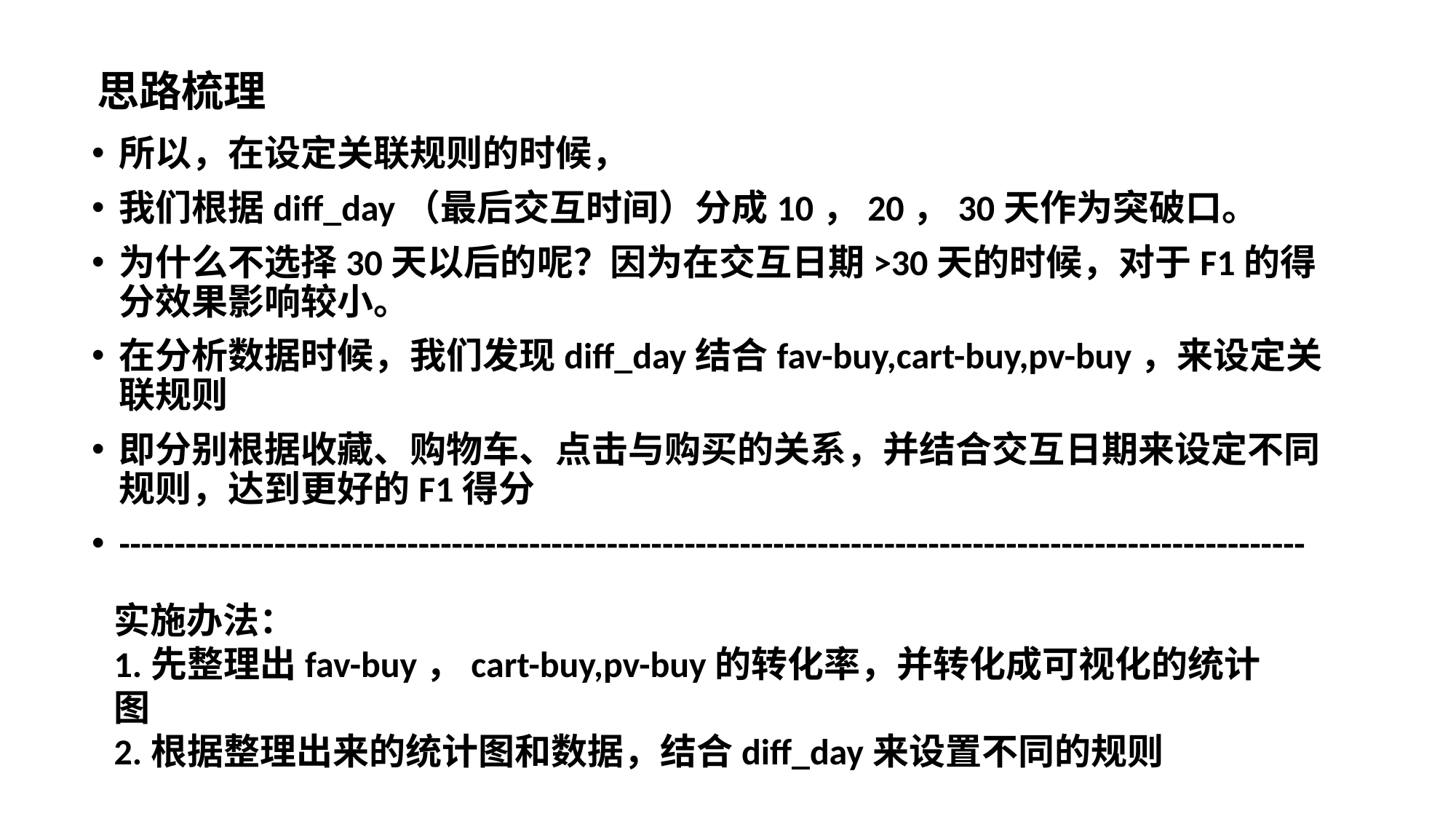

# 思路梳理
所以，在设定关联规则的时候，
我们根据diff_day（最后交互时间）分成10，20，30天作为突破口。
为什么不选择30天以后的呢？因为在交互日期>30天的时候，对于F1的得分效果影响较小。
在分析数据时候，我们发现diff_day结合fav-buy,cart-buy,pv-buy，来设定关联规则
即分别根据收藏、购物车、点击与购买的关系，并结合交互日期来设定不同规则，达到更好的F1得分
-----------------------------------------------------------------------------------------------------------
实施办法：
1.先整理出fav-buy，cart-buy,pv-buy的转化率，并转化成可视化的统计图
2.根据整理出来的统计图和数据，结合diff_day来设置不同的规则